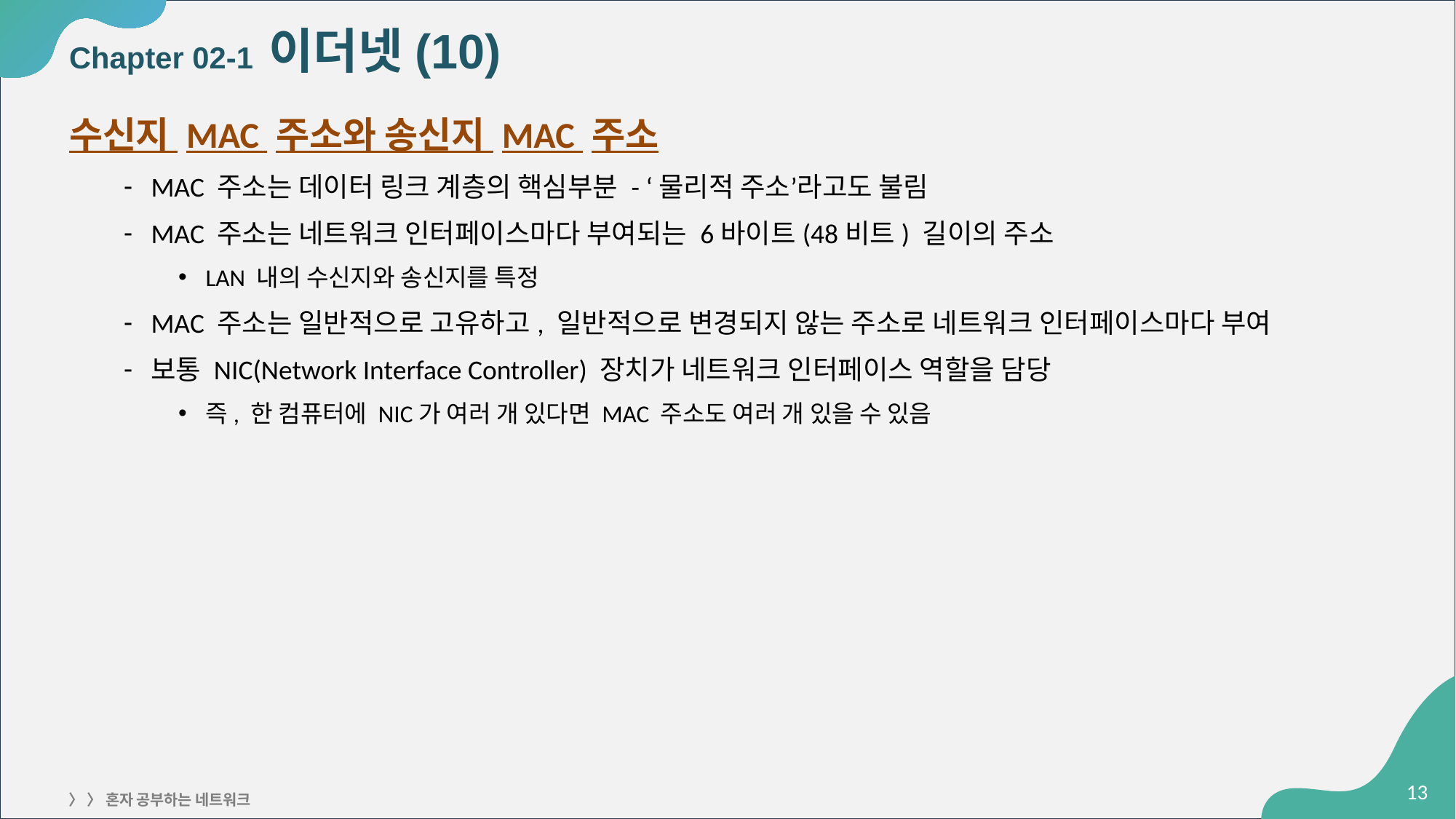

# Chapter 02-1 이더넷(10)
수신지 MAC 주소와 송신지 MAC 주소
MAC 주소는 데이터 링크 계층의 핵심부분 - ‘물리적 주소’라고도 불림
MAC 주소는 네트워크 인터페이스마다 부여되는 6바이트(48비트) 길이의 주소
LAN 내의 수신지와 송신지를 특정
MAC 주소는 일반적으로 고유하고, 일반적으로 변경되지 않는 주소로 네트워크 인터페이스마다 부여
보통 NIC(Network Interface Controller) 장치가 네트워크 인터페이스 역할을 담당
즉, 한 컴퓨터에 NIC가 여러 개 있다면 MAC 주소도 여러 개 있을 수 있음

13
〉 〉 혼자 공부하는 네트워크